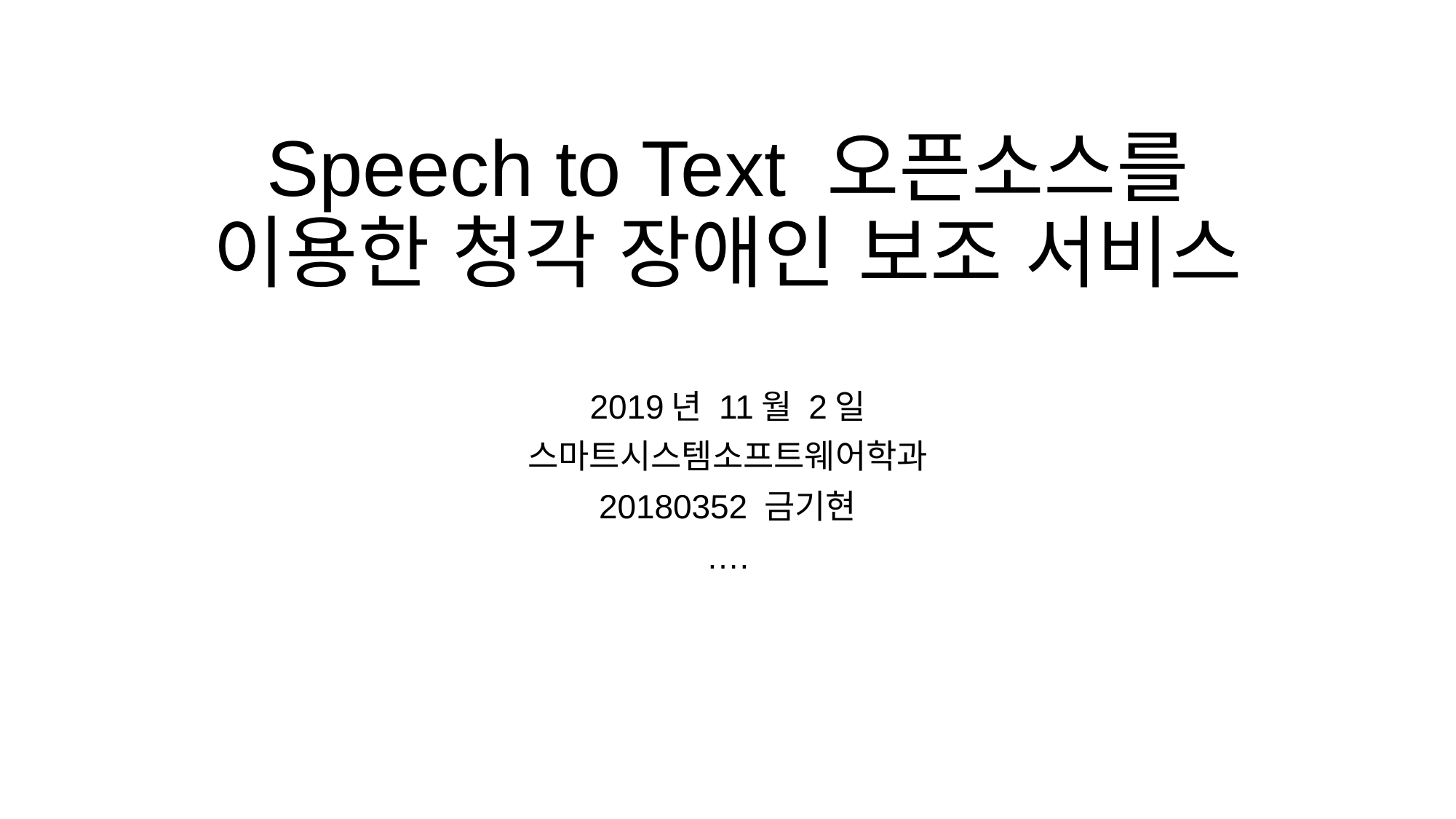

# Speech to Text 오픈소스를 이용한 청각 장애인 보조 서비스
2019년 11월 2일
스마트시스템소프트웨어학과
20180352 금기현
….